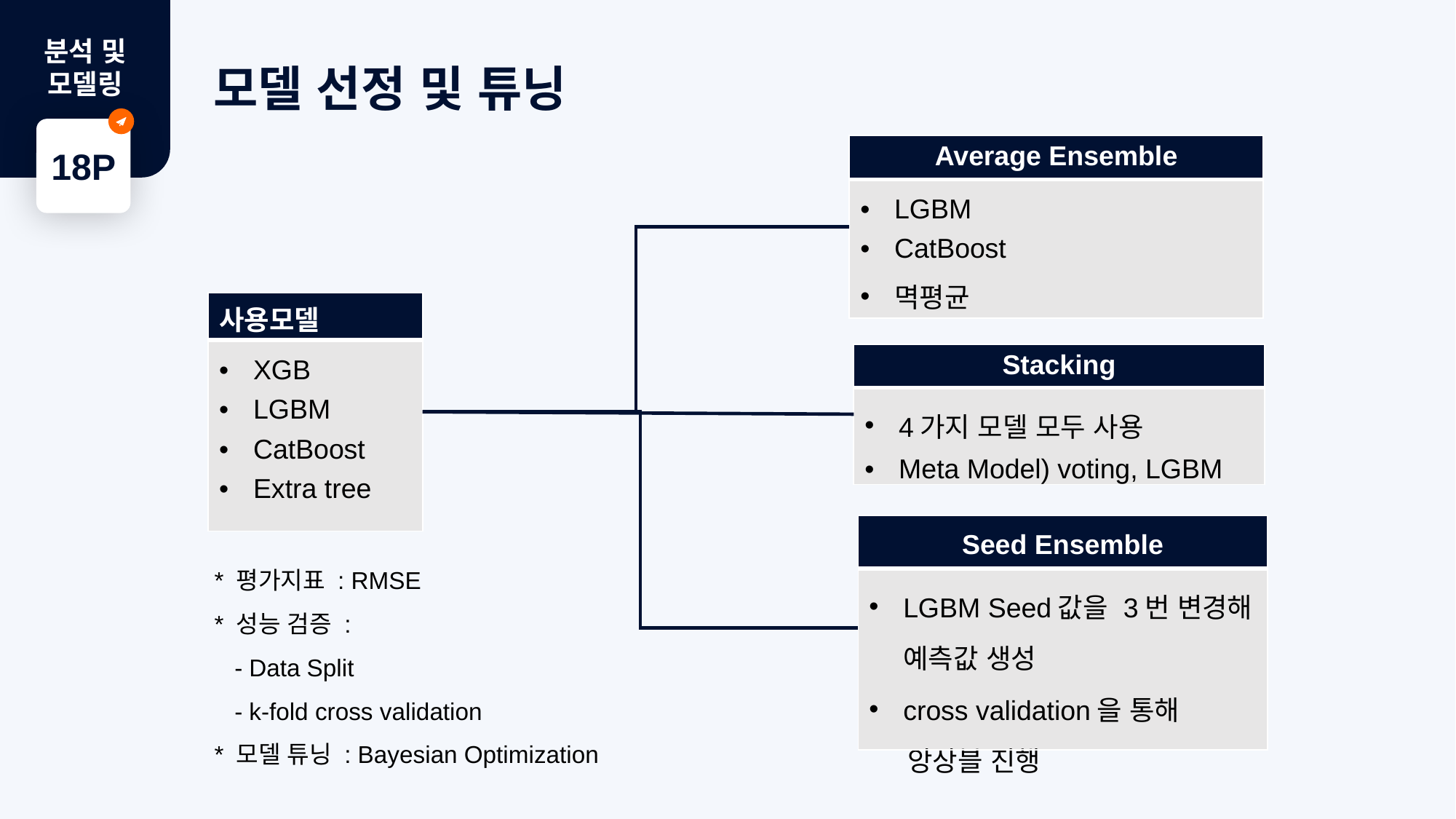

모델 선정 및 튜닝
분석 및
모델링

18P
| Average Ensemble |
| --- |
| LGBM CatBoost 멱평균 |
| 사용모델 |
| --- |
| XGB  LGBM CatBoost Extra tree |
| Stacking |
| --- |
| 4가지 모델 모두 사용  Meta Model) voting, LGBM |
| Seed Ensemble |
| --- |
| LGBM Seed값을 3번 변경해 예측값 생성 cross validation을 통해 앙상블 진행 |
* 평가지표 : RMSE
* 성능 검증 :
   - Data Split
   - k-fold cross validation
* 모델 튜닝 : Bayesian Optimization